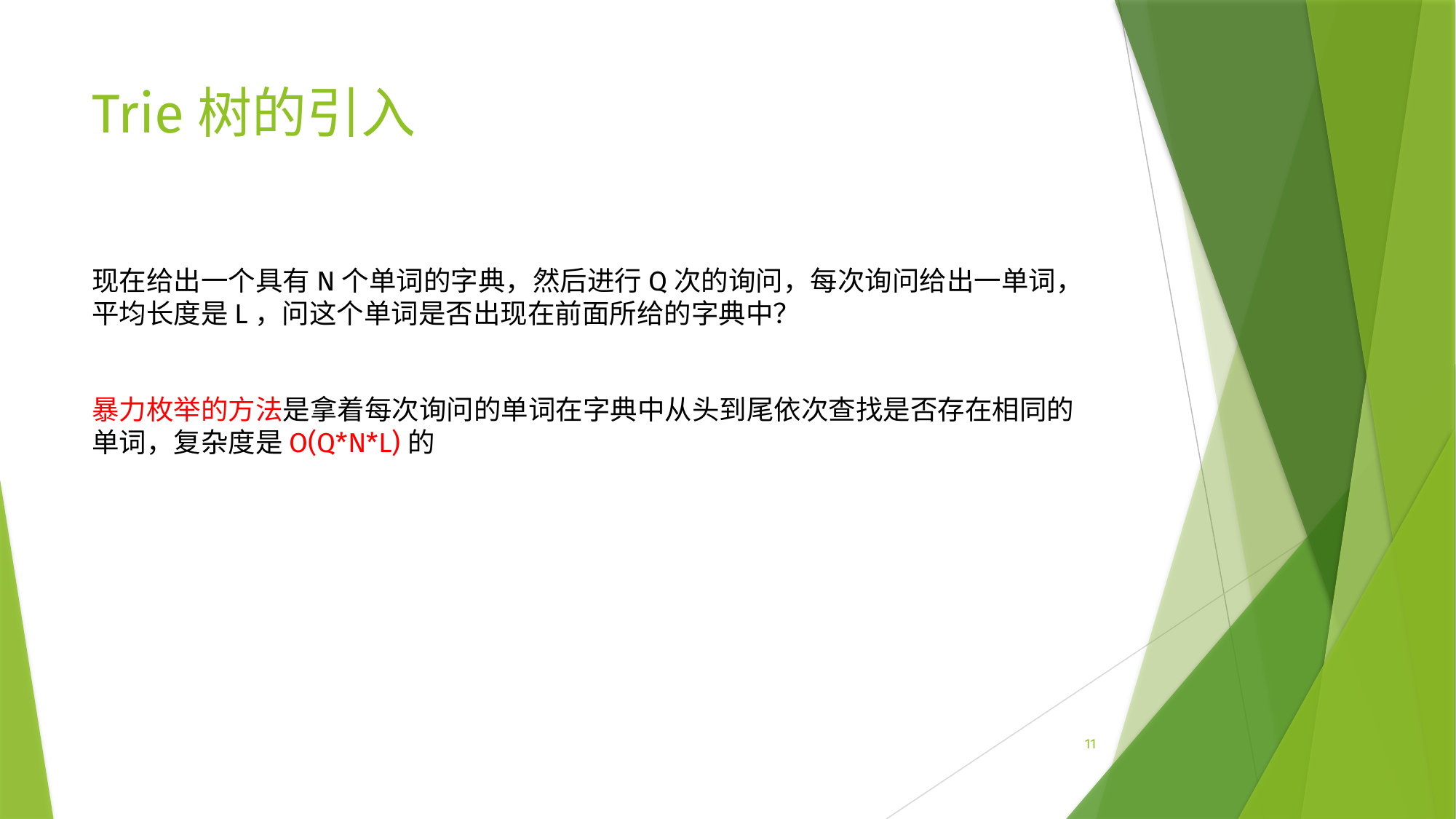

# Trie树的引入
现在给出一个具有N个单词的字典，然后进行Q次的询问，每次询问给出一单词，平均长度是L，问这个单词是否出现在前面所给的字典中？

暴力枚举的方法是拿着每次询问的单词在字典中从头到尾依次查找是否存在相同的单词，复杂度是O(Q*N*L)的

11